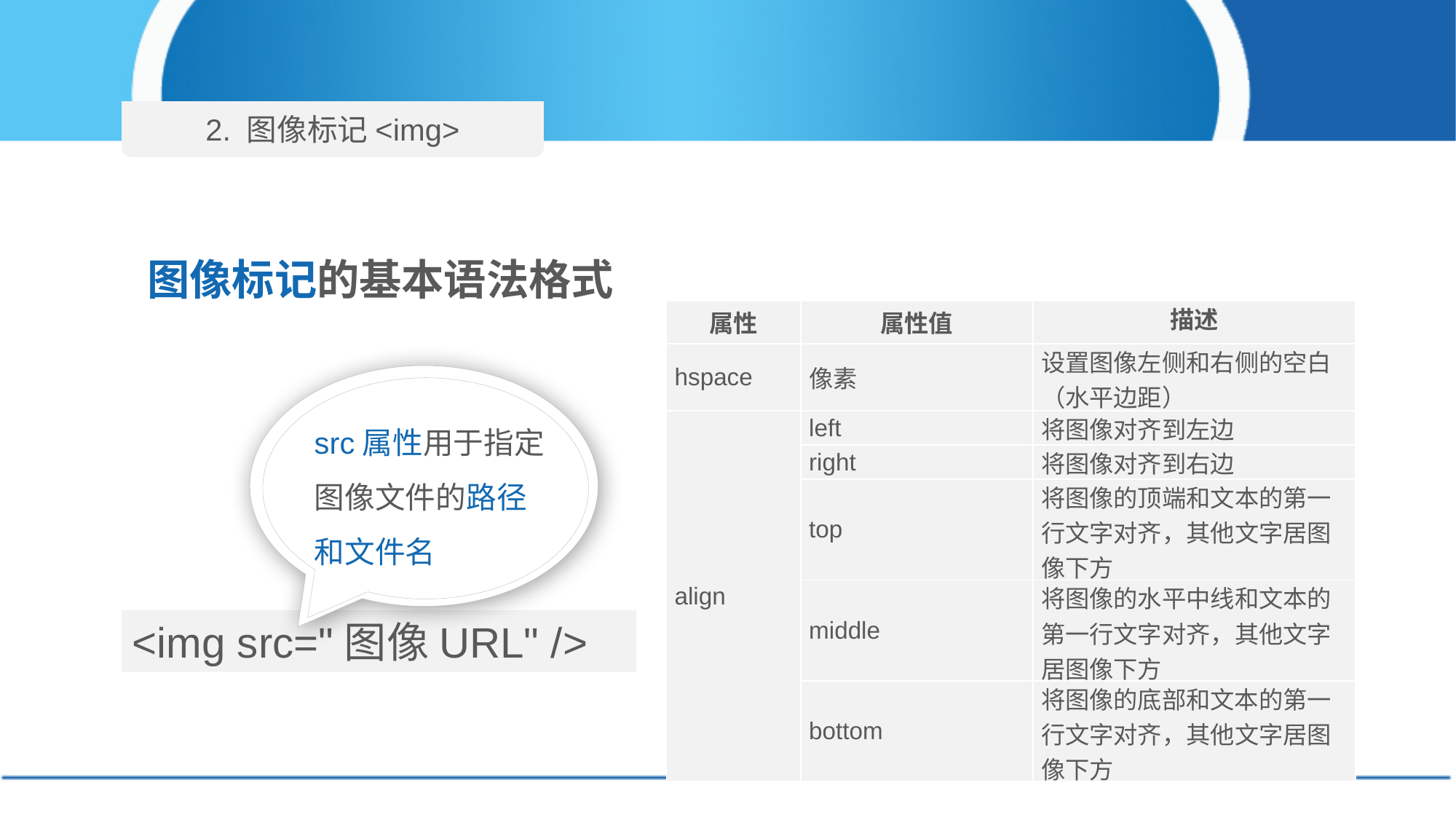

2. 图像标记<img>
图像标记的基本语法格式
| 属性 | 属性值 | 描述 |
| --- | --- | --- |
| hspace | 像素 | 设置图像左侧和右侧的空白（水平边距） |
| --- | --- | --- |
| align | left | 将图像对齐到左边 |
|  | right | 将图像对齐到右边 |
|  | top | 将图像的顶端和文本的第一行文字对齐，其他文字居图像下方 |
|  | middle | 将图像的水平中线和文本的第一行文字对齐，其他文字居图像下方 |
|  | bottom | 将图像的底部和文本的第一行文字对齐，其他文字居图像下方 |

src属性用于指定图像文件的路径和文件名
<img src="图像URL" />